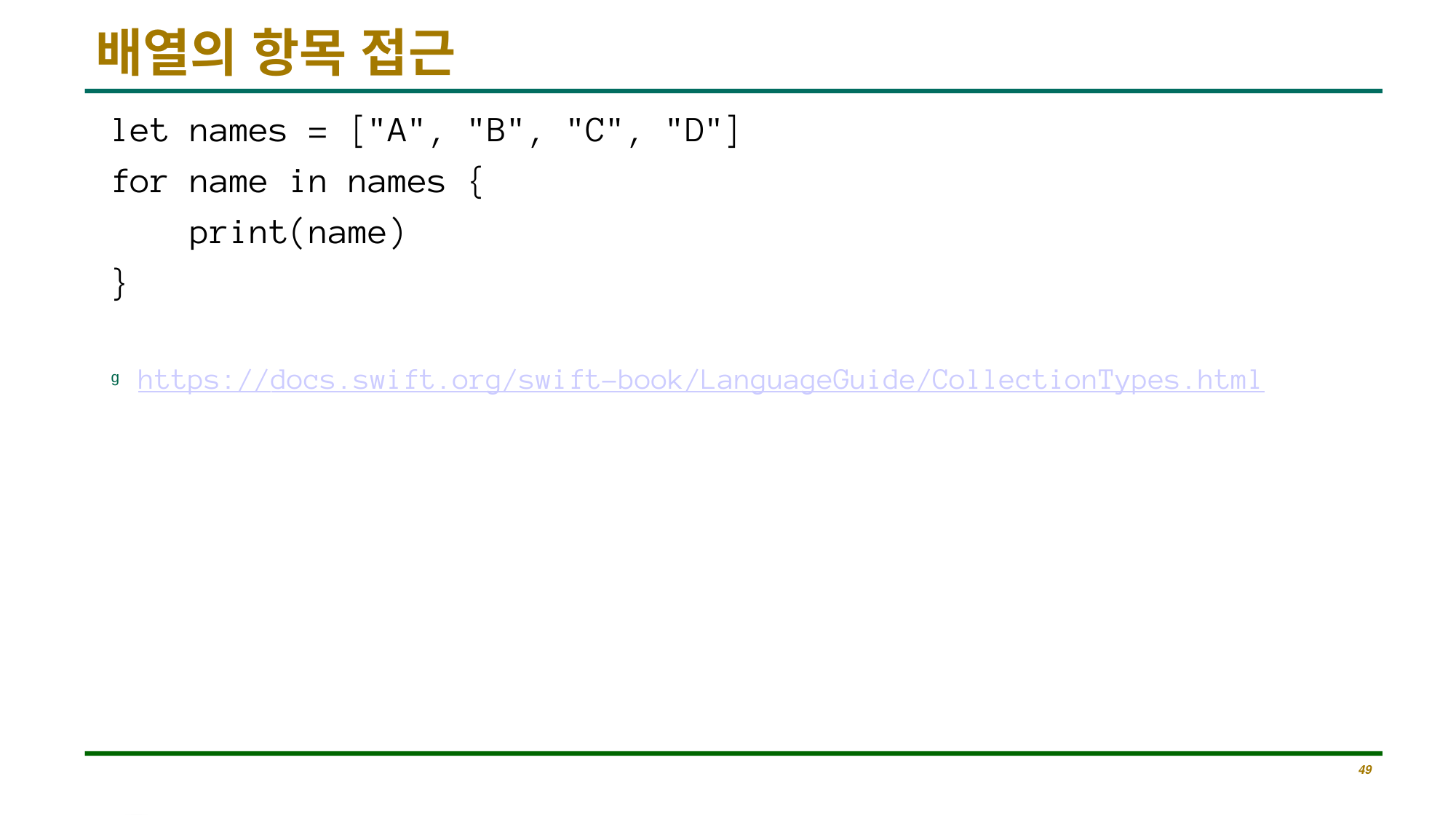

# 배열의 항목 접근
let names = ["A", "B", "C", "D"]
for name in names {
    print(name)
}

https://docs.swift.org/swift-book/LanguageGuide/CollectionTypes.html